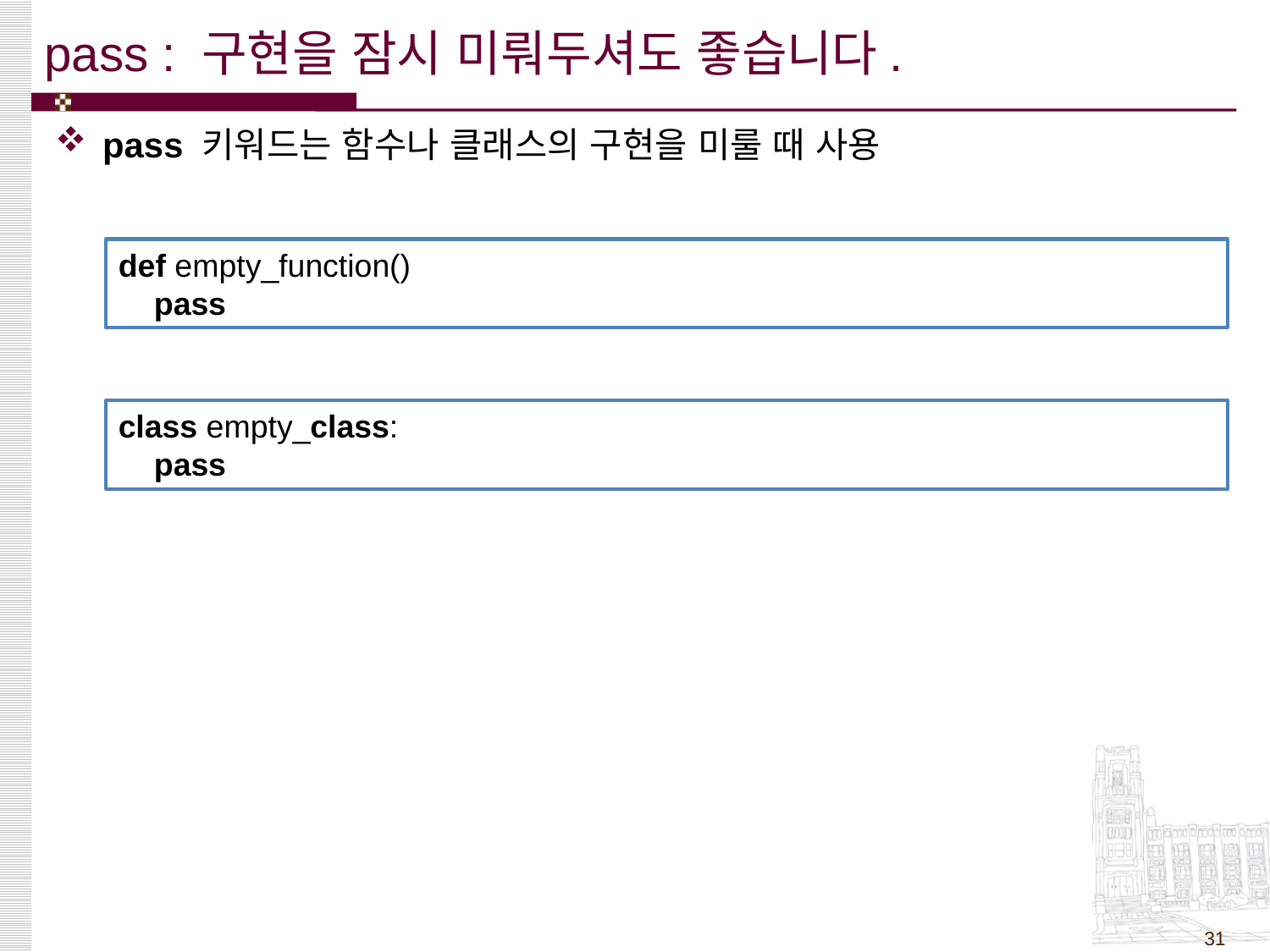

# pass : 구현을 잠시 미뤄두셔도 좋습니다.
pass 키워드는 함수나 클래스의 구현을 미룰 때 사용
def empty_function()
    pass
class empty_class:
    pass